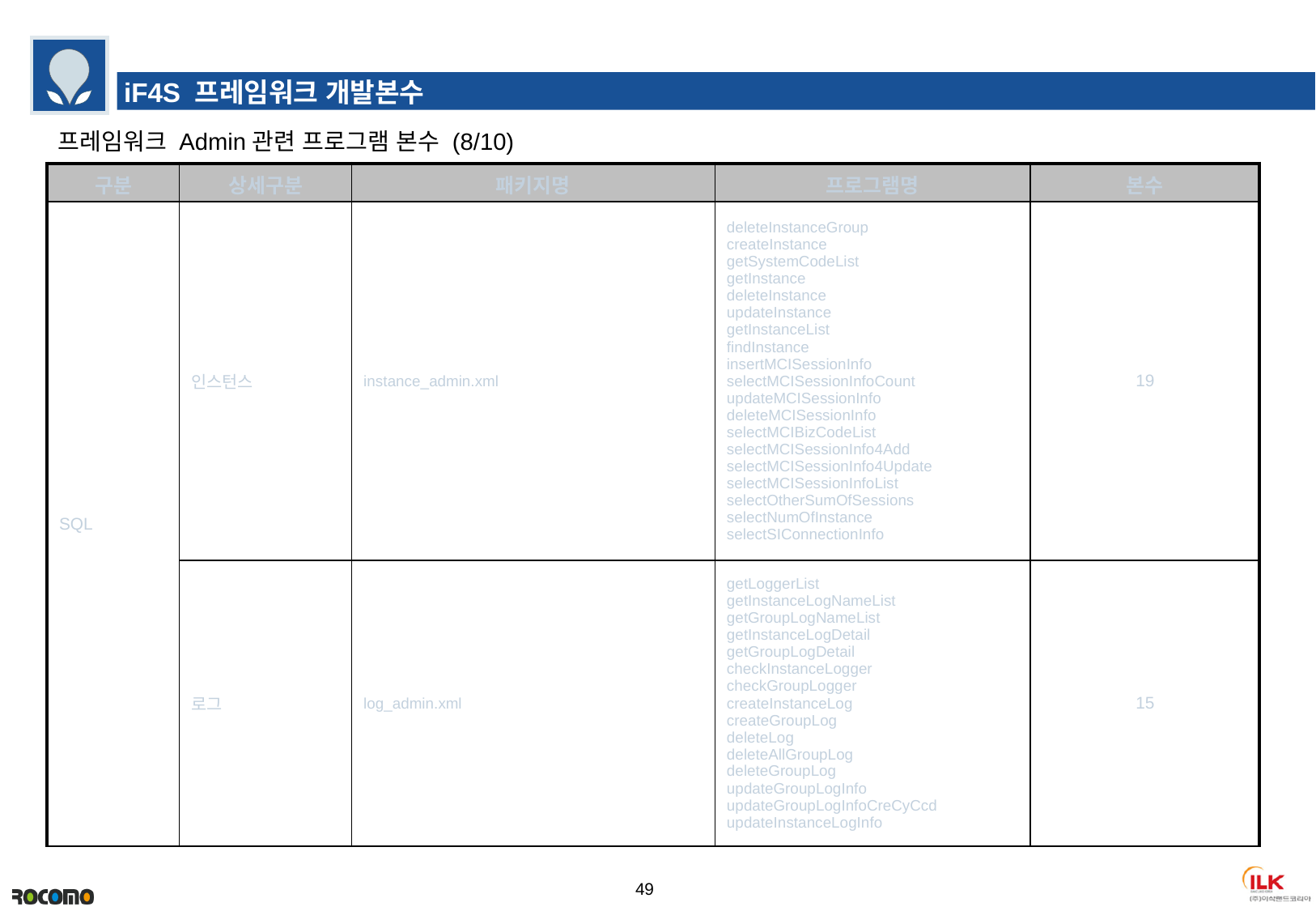

iF4S 프레임워크 개발본수
프레임워크 Admin관련 프로그램 본수 (8/10)
| 구분 | 상세구분 | 패키지명 | 프로그램명 | 본수 |
| --- | --- | --- | --- | --- |
| SQL | 인스턴스 | instance\_admin.xml | deleteInstanceGroup createInstance getSystemCodeList getInstance deleteInstance updateInstance getInstanceList findInstance insertMCISessionInfo selectMCISessionInfoCount updateMCISessionInfo deleteMCISessionInfo selectMCIBizCodeList selectMCISessionInfo4Add selectMCISessionInfo4Update selectMCISessionInfoList selectOtherSumOfSessions selectNumOfInstance selectSIConnectionInfo | 19 |
|  | 로그 | log\_admin.xml | getLoggerList getInstanceLogNameList getGroupLogNameList getInstanceLogDetail getGroupLogDetail checkInstanceLogger checkGroupLogger createInstanceLog createGroupLog deleteLog deleteAllGroupLog deleteGroupLog updateGroupLogInfo updateGroupLogInfoCreCyCcd updateInstanceLogInfo | 15 |